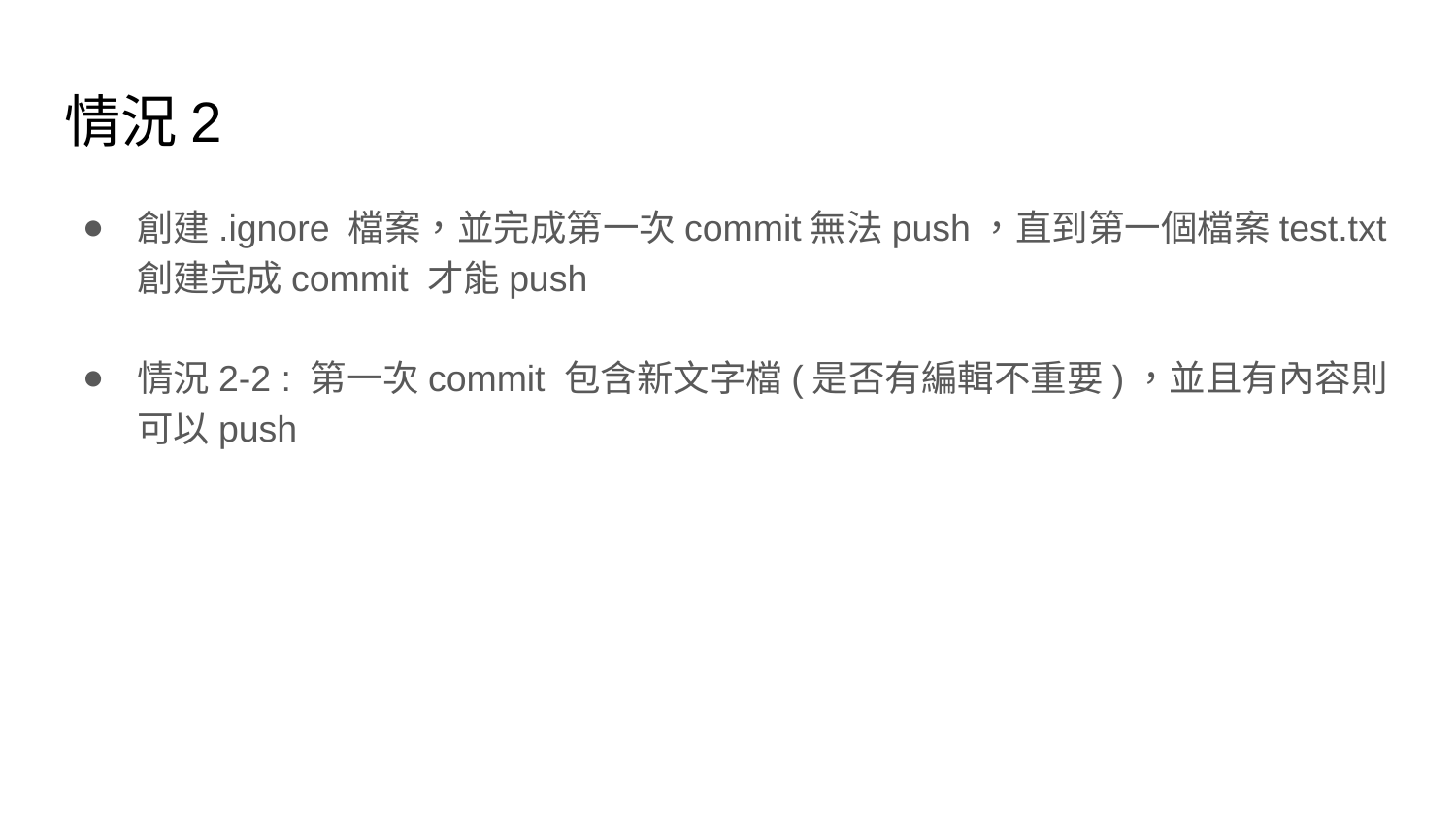

# 情況2
創建.ignore 檔案，並完成第一次commit無法push，直到第一個檔案test.txt創建完成commit 才能push

情況2-2 : 第一次commit 包含新文字檔(是否有編輯不重要)，並且有內容則可以push